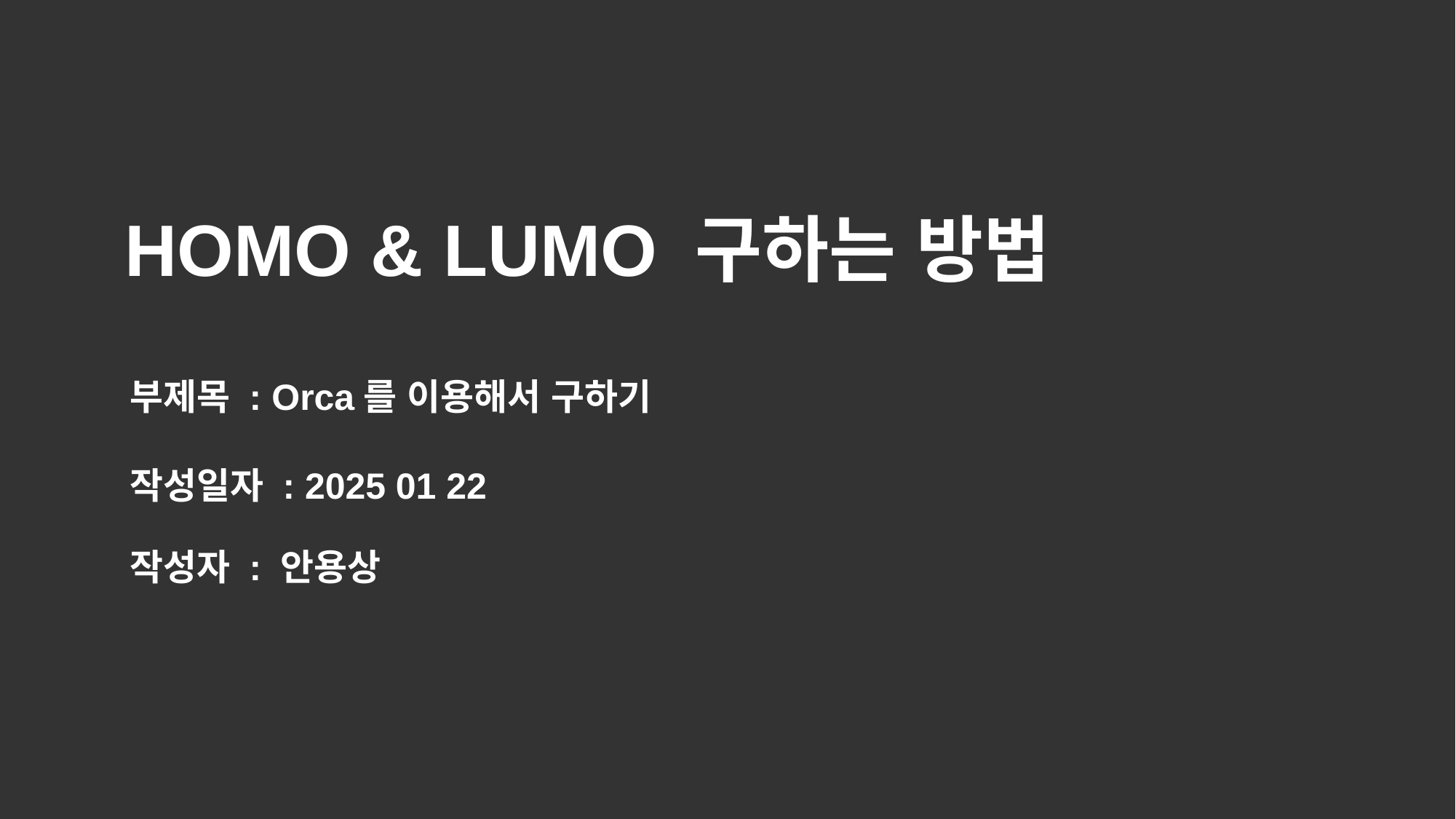

HOMO & LUMO 구하는 방법
부제목 : Orca를 이용해서 구하기
작성일자 : 2025 01 22
작성자 : 안용상